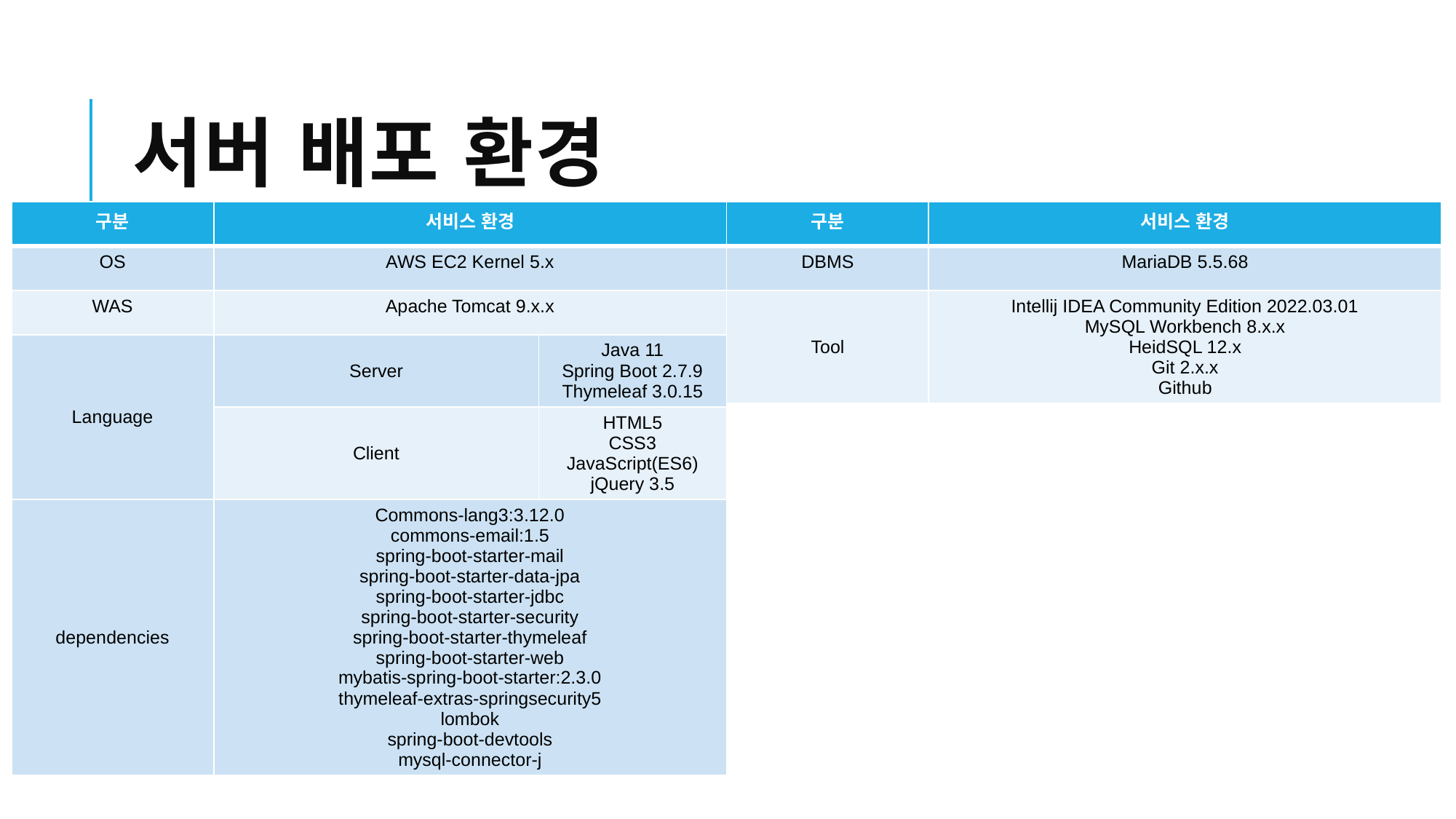

# 서버 배포 환경
| 구분 | 서비스 환경 |  |
| --- | --- | --- |
| OS | AWS EC2 Kernel 5.x |  |
| WAS | Apache Tomcat 9.x.x |  |
| Language | Server | Java 11 Spring Boot 2.7.9 Thymeleaf 3.0.15 |
|  | Client | HTML5 CSS3 JavaScript(ES6) jQuery 3.5 |
| dependencies | Commons-lang3:3.12.0 commons-email:1.5 spring-boot-starter-mail spring-boot-starter-data-jpa spring-boot-starter-jdbc spring-boot-starter-security spring-boot-starter-thymeleaf spring-boot-starter-web mybatis-spring-boot-starter:2.3.0 thymeleaf-extras-springsecurity5 lombok spring-boot-devtools mysql-connector-j |  |
| 구분 | 서비스 환경 |
| --- | --- |
| DBMS | MariaDB 5.5.68 |
| Tool | Intellij IDEA Community Edition 2022.03.01 MySQL Workbench 8.x.x HeidSQL 12.x Git 2.x.x Github |